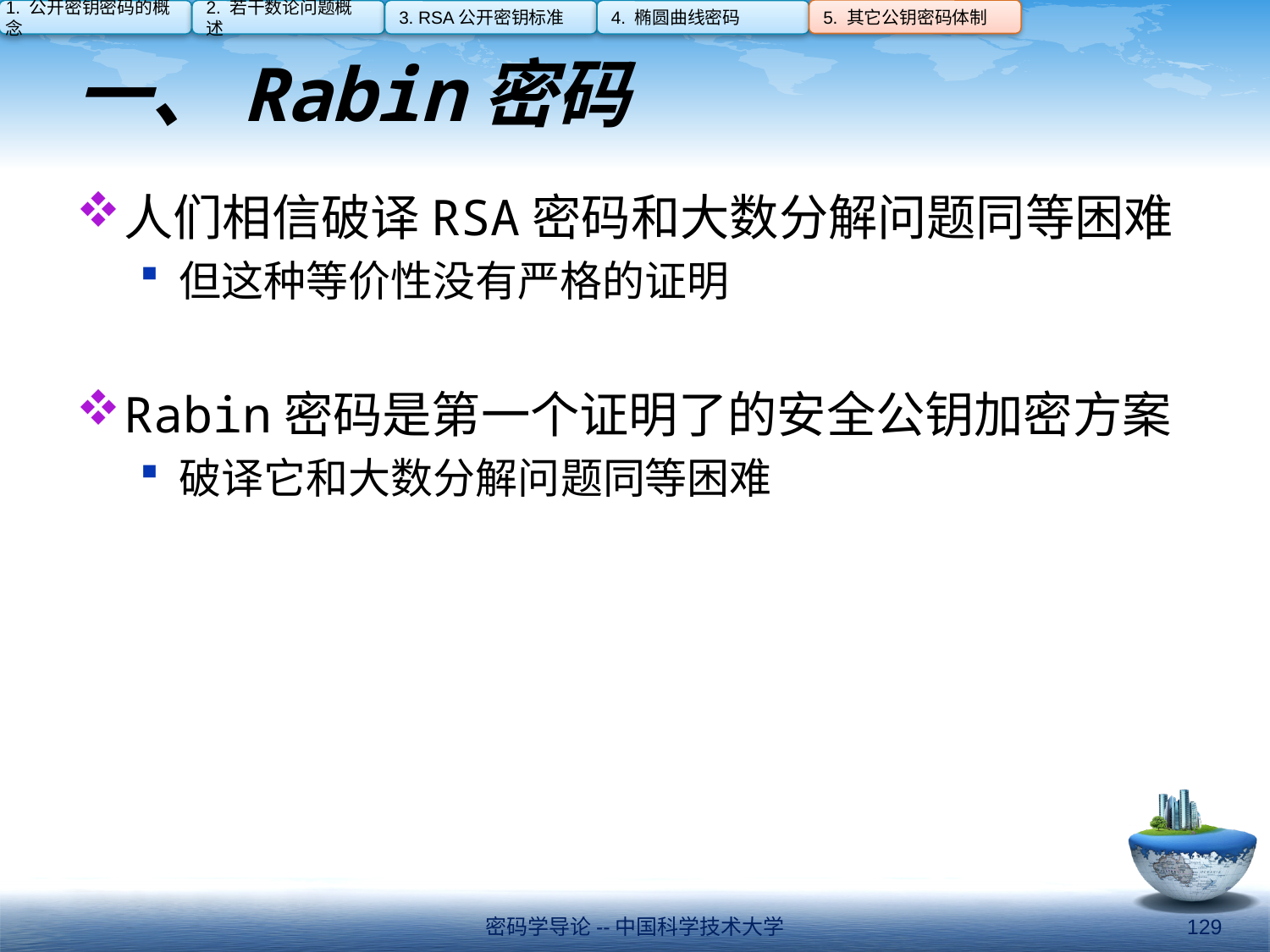

5. 其它公钥密码体制
1. 公开密钥密码的概念
2. 若干数论问题概述
3. RSA公开密钥标准
4. 椭圆曲线密码
# 一、Rabin密码
人们相信破译RSA密码和大数分解问题同等困难
但这种等价性没有严格的证明

Rabin密码是第一个证明了的安全公钥加密方案
破译它和大数分解问题同等困难
密码学导论--中国科学技术大学
129